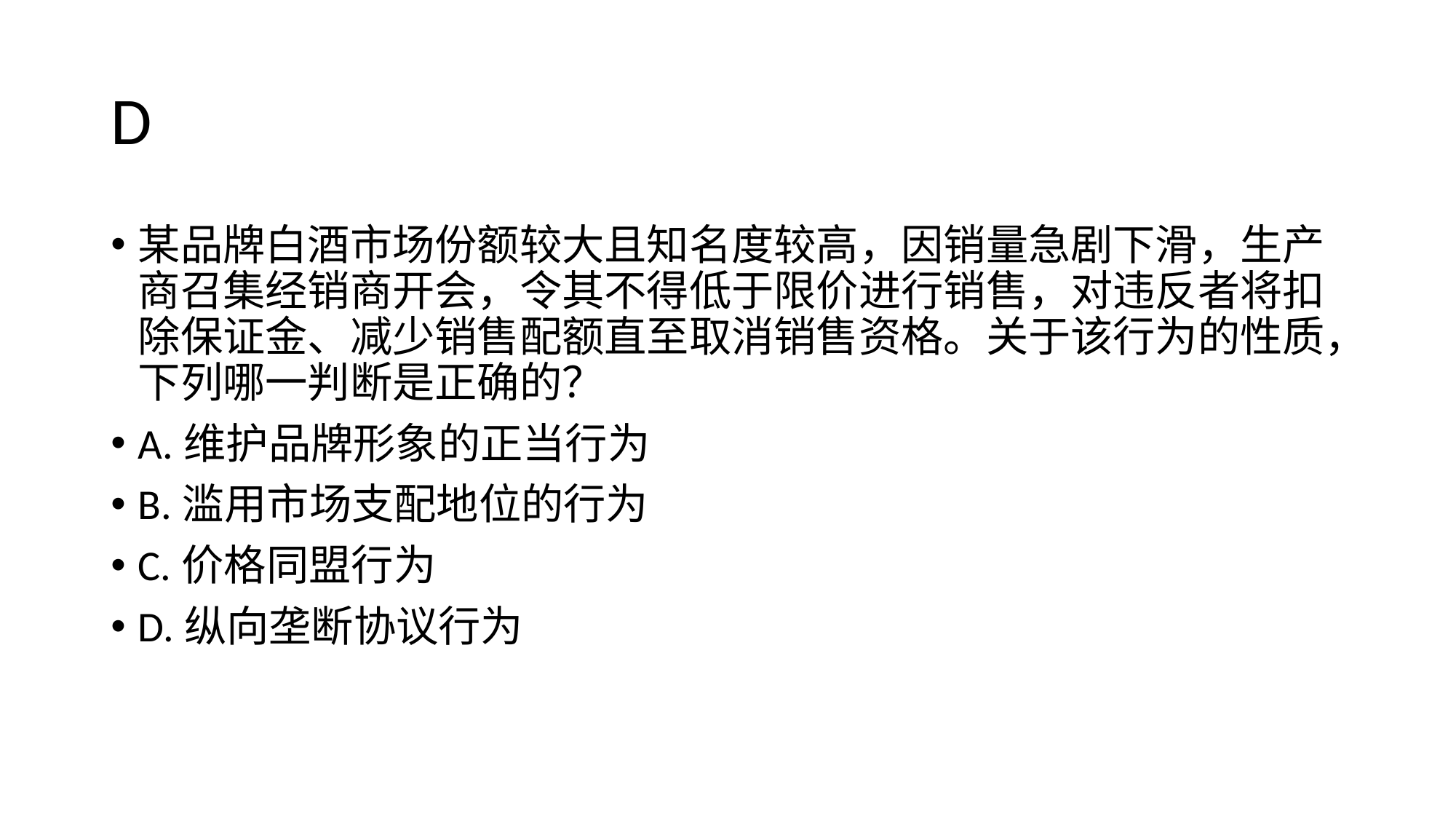

# D
某品牌白酒市场份额较大且知名度较高，因销量急剧下滑，生产商召集经销商开会，令其不得低于限价进行销售，对违反者将扣除保证金、减少销售配额直至取消销售资格。关于该行为的性质，下列哪一判断是正确的？
A.维护品牌形象的正当行为
B.滥用市场支配地位的行为
C.价格同盟行为
D.纵向垄断协议行为